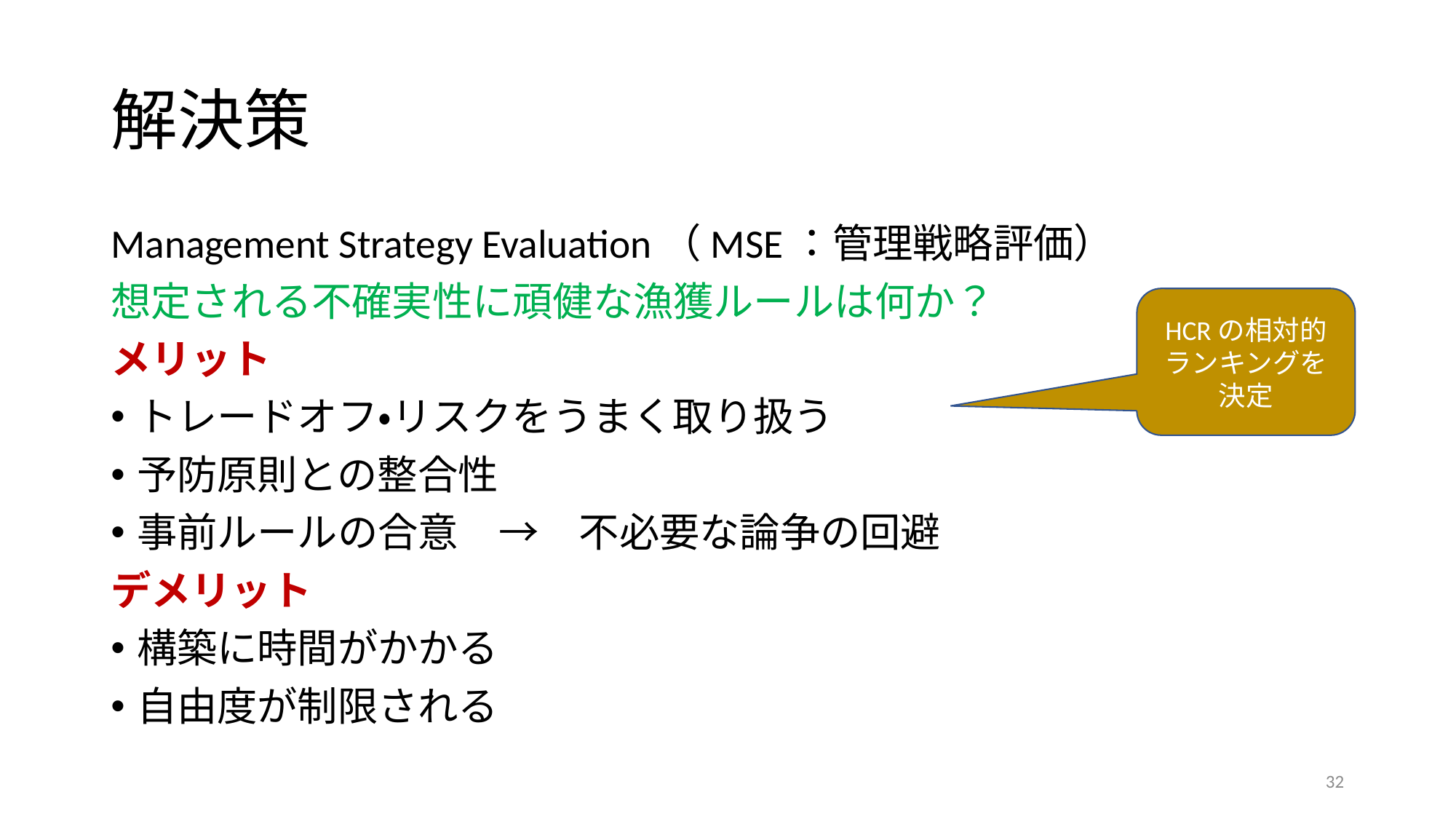

# 解決策
Management Strategy Evaluation（MSE：管理戦略評価）
想定される不確実性に頑健な漁獲ルールは何か？
メリット
トレードオフ・リスクをうまく取り扱う
予防原則との整合性
事前ルールの合意　→　不必要な論争の回避
デメリット
構築に時間がかかる
自由度が制限される

HCRの相対的ランキングを決定
32